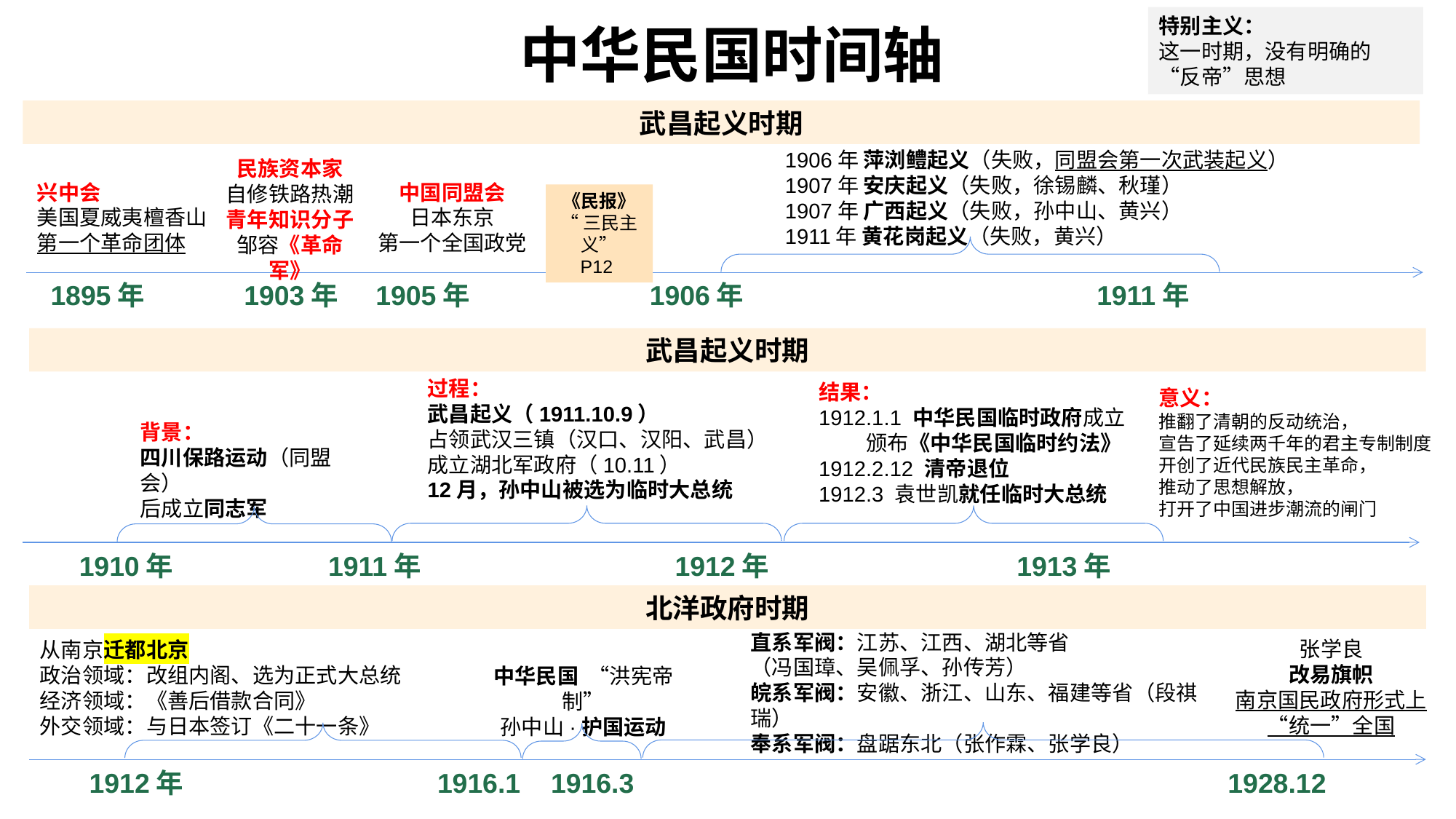

特别主义：
这一时期，没有明确的“反帝”思想
中华民国时间轴
武昌起义时期
1906年 萍浏鳢起义（失败，同盟会第一次武装起义）
1907年 安庆起义（失败，徐锡麟、秋瑾）
1907年 广西起义（失败，孙中山、黄兴）
1911年 黄花岗起义（失败，黄兴）
民族资本家
自修铁路热潮
青年知识分子
邹容《革命军》
兴中会
美国夏威夷檀香山
第一个革命团体
中国同盟会
日本东京
第一个全国政党
《民报》
“三民主义”
P12
1895年               1903年     1905年                            1906年                                                        1911年
武昌起义时期

过程：
武昌起义（1911.10.9）
占领武汉三镇（汉口、汉阳、武昌）
成立湖北军政府（10.11）
12月，孙中山被选为临时大总统
结果：
1912.1.1 中华民国临时政府成立
         颁布《中华民国临时约法》
1912.2.12 清帝退位
1912.3 袁世凯就任临时大总统
意义：
推翻了清朝的反动统治，
宣告了延续两千年的君主专制制度
开创了近代民族民主革命，
推动了思想解放，
打开了中国进步潮流的闸门

背景：
四川保路运动（同盟会）
后成立同志军

 1910年                        1911年                                        1912年                                       1913年
北洋政府时期
直系军阀：江苏、江西、湖北等省
（冯国璋、吴佩孚、孙传芳）
皖系军阀：安徽、浙江、山东、福建等省（段祺瑞）
奉系军阀：盘踞东北（张作霖、张学良）
张学良
改易旗帜
南京国民政府形式上“统一”全国
从南京迁都北京
政治领域：改组内阁、选为正式大总统
经济领域：《善后借款合同》
外交领域：与日本签订《二十一条》
中华民国  “洪宪帝制”
孙中山·护国运动

1912年                                        1916.1    1916.3                                                                              1928.12